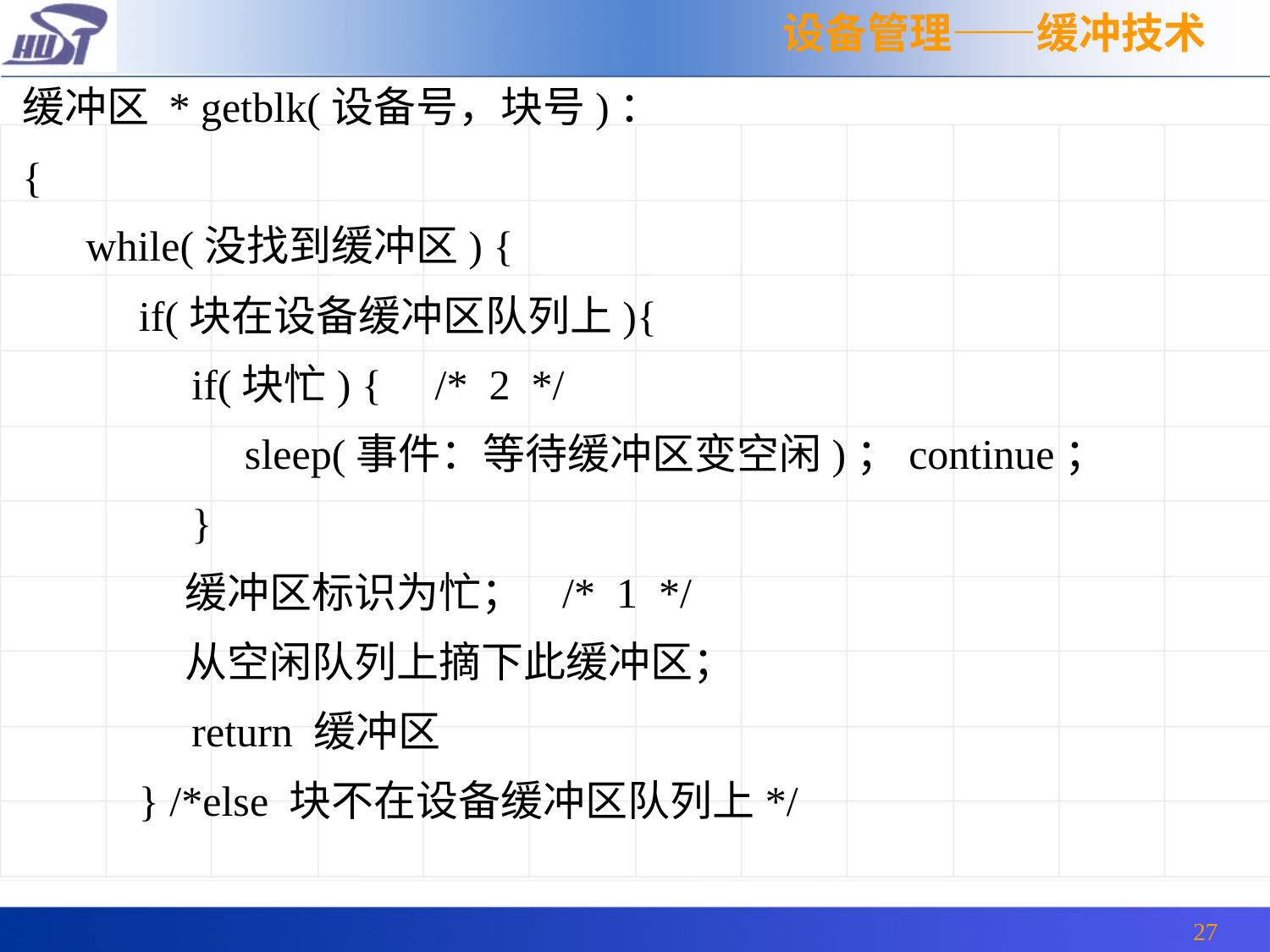

设备管理——缓冲技术
缓冲区 * getblk(设备号，块号)：
{
      while(没找到缓冲区) {
           if(块在设备缓冲区队列上){
                if(块忙) {     /*  2  */
                     sleep(事件：等待缓冲区变空闲)；continue；
                }
                缓冲区标识为忙；   /*  1  */
                从空闲队列上摘下此缓冲区；
                return 缓冲区
           } /*else 块不在设备缓冲区队列上*/
27